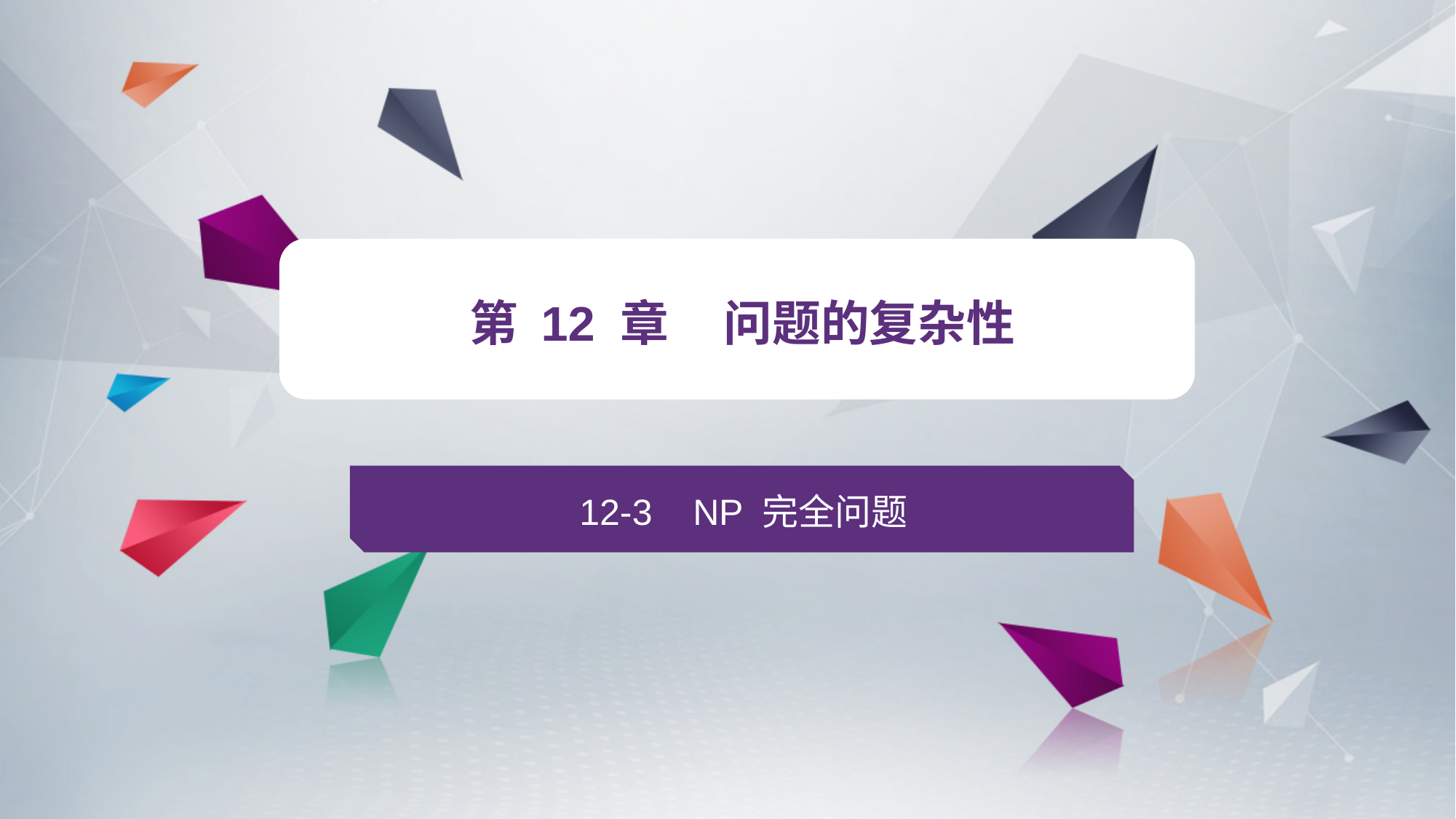

v
第 12 章     问题的复杂性

12-3    NP 完全问题